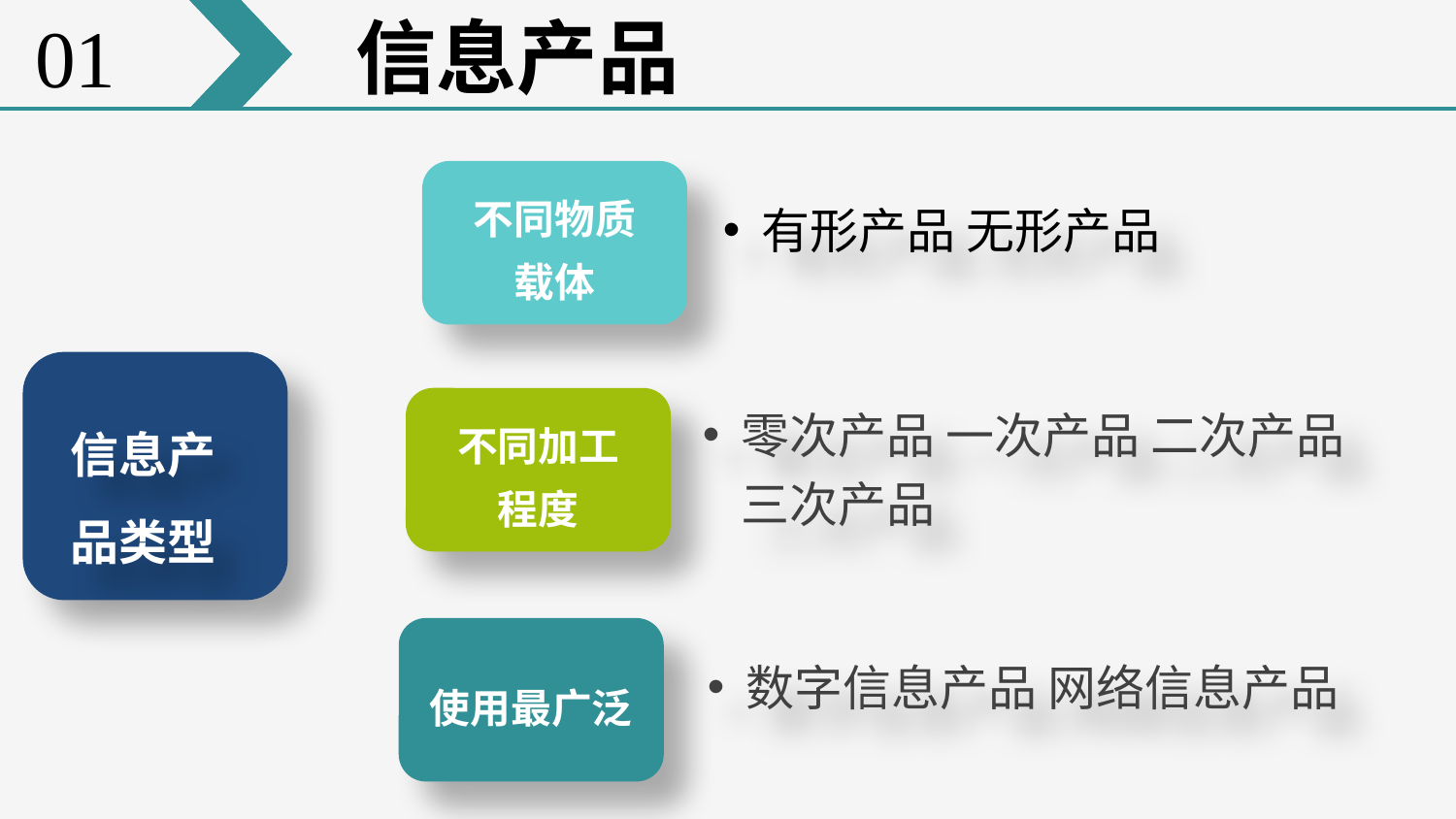

01
 信息产品
不同物质
载体
有形产品 无形产品

零次产品 一次产品 二次产品 三次产品

信息产品类型
不同加工
程度
使用最广泛
数字信息产品 网络信息产品